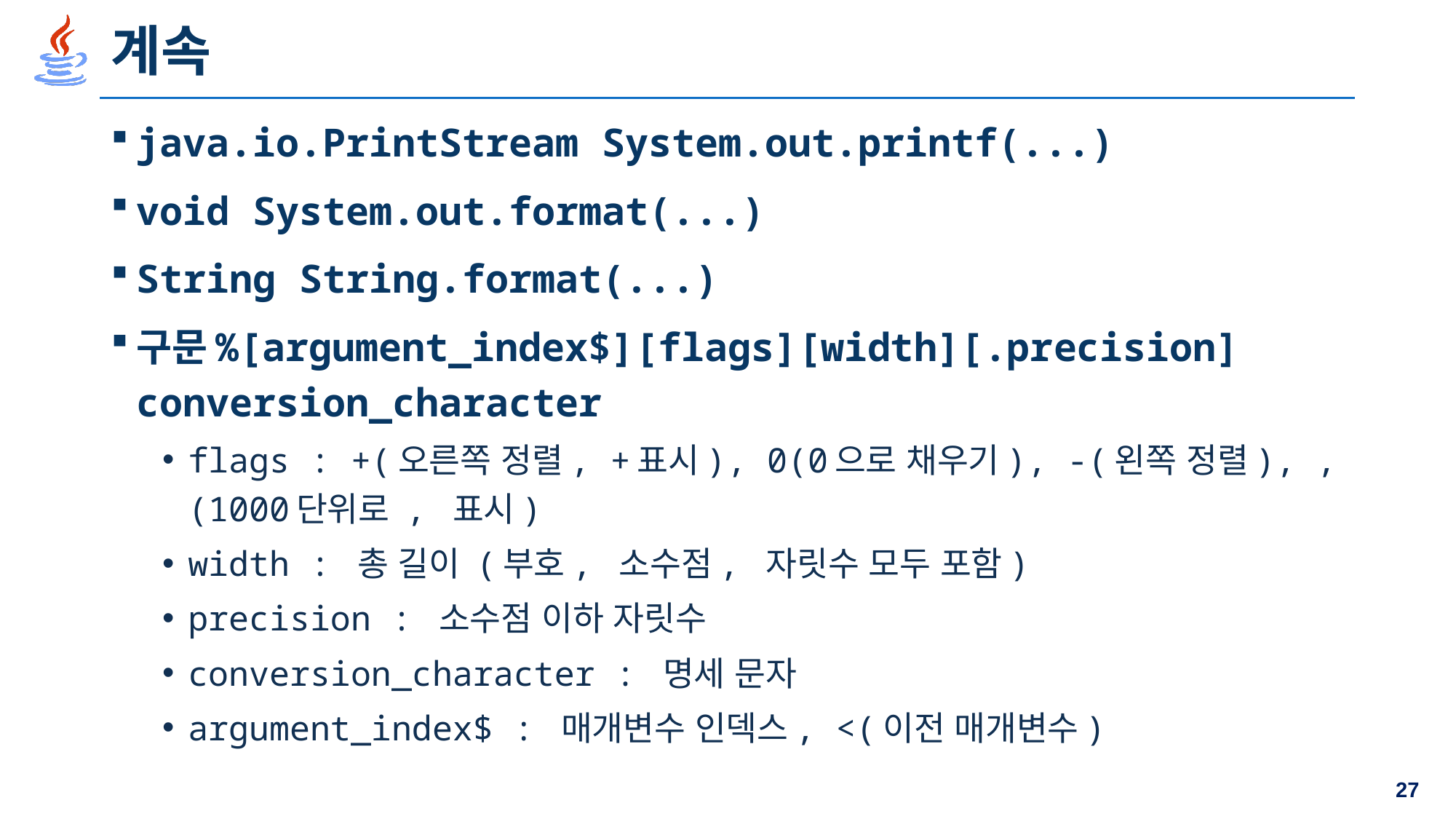

# 계속
java.io.PrintStream System.out.printf(...)
void System.out.format(...)
String String.format(...)
구문%[argument_index$][flags][width][.precision] conversion_character
flags : +(오른쪽 정렬, +표시), 0(0으로 채우기), -(왼쪽 정렬), ,(1000단위로 , 표시)
width : 총 길이 (부호, 소수점, 자릿수 모두 포함)
precision : 소수점 이하 자릿수
conversion_character : 명세 문자
argument_index$ : 매개변수 인덱스, <(이전 매개변수)

27